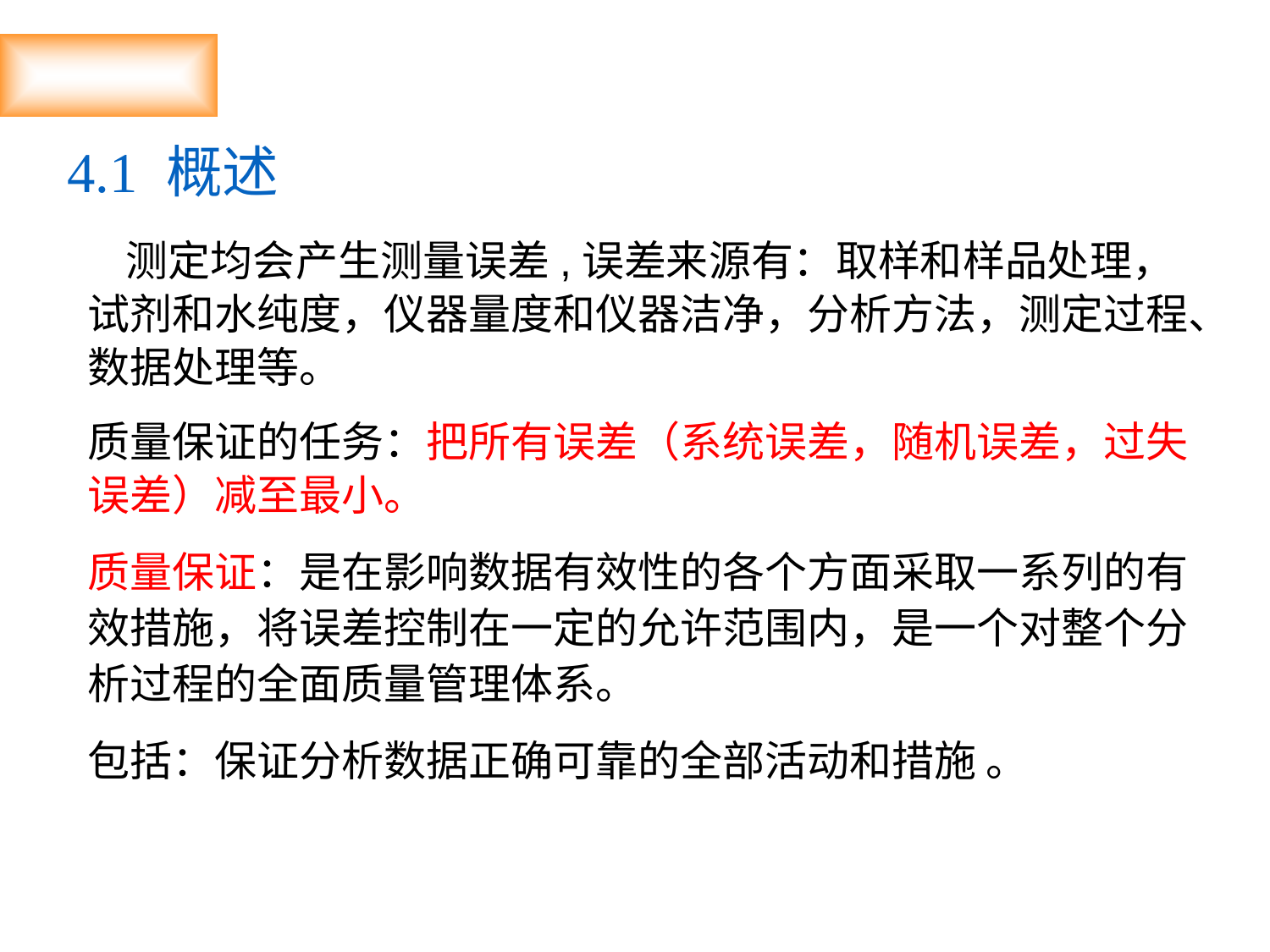

4.1 概述
   测定均会产生测量误差,误差来源有：取样和样品处理，试剂和水纯度，仪器量度和仪器洁净，分析方法，测定过程、数据处理等。
质量保证的任务：把所有误差（系统误差，随机误差，过失误差）减至最小。
质量保证：是在影响数据有效性的各个方面采取一系列的有效措施，将误差控制在一定的允许范围内，是一个对整个分析过程的全面质量管理体系。
包括：保证分析数据正确可靠的全部活动和措施 。